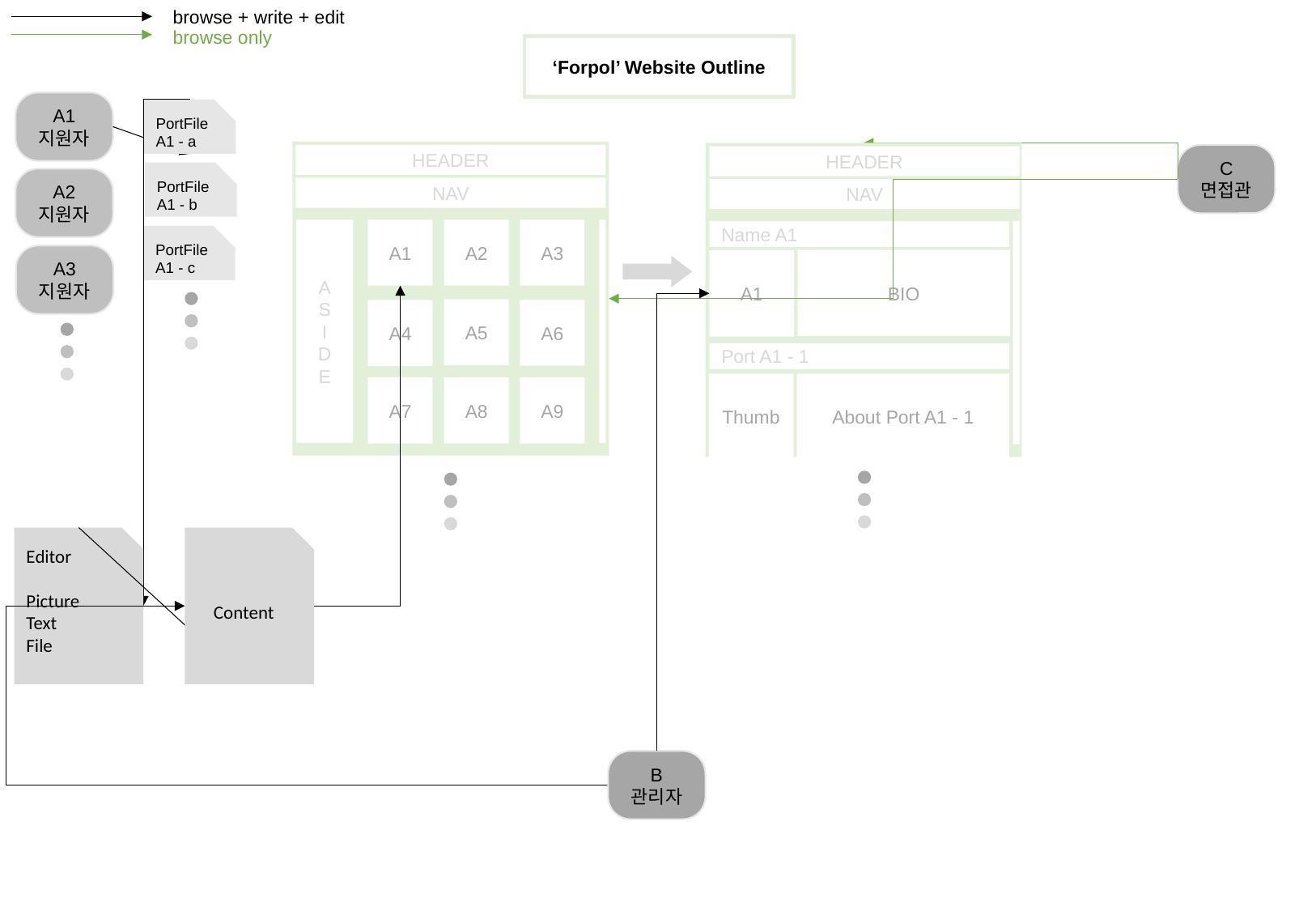

browse + write + edit
browse only
‘Forpol’ Website Outline
A1
지원자
PortFile
A1 - a
PortFile
A1 - b
PortFile
A1 - c

HEADER
NAV
A
S
I
D
E
A1
A2
A3
A5
A6
A4
A7
A8
A9

C
면접관
HEADER
A2
지원자
A3
지원자

NAV
Name A1

BIO
A1
Thumb
About Port A1 - 1

B
관리자
Port A1 - 1

Content
Editor

Picture
Text
File